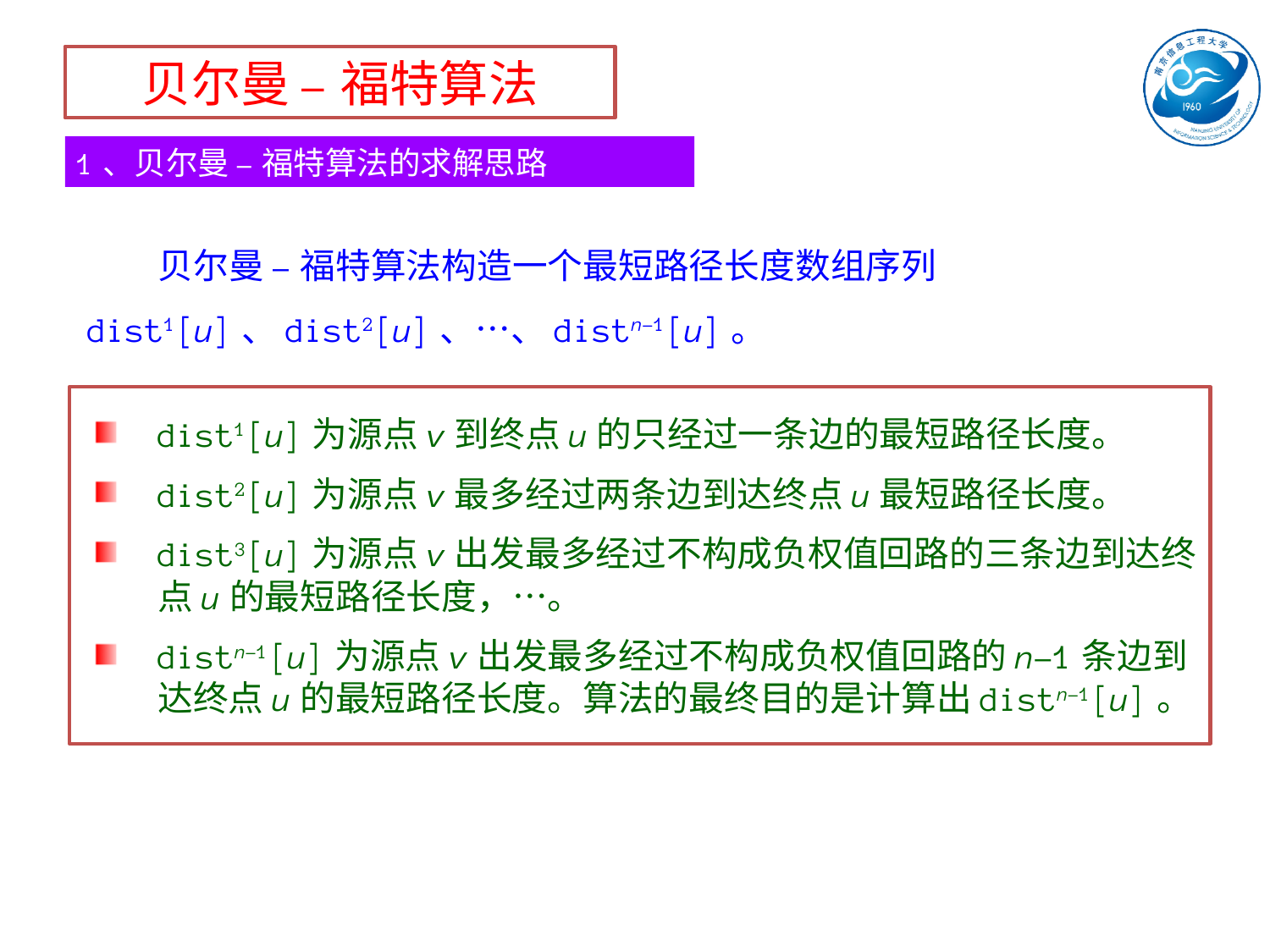

贝尔曼-福特算法
1、贝尔曼-福特算法的求解思路
　　贝尔曼-福特算法构造一个最短路径长度数组序列dist1[u]、dist2[u]、…、distn-1[u]。
dist1[u]为源点v到终点u的只经过一条边的最短路径长度。
dist2[u]为源点v最多经过两条边到达终点u最短路径长度。
dist3[u]为源点v出发最多经过不构成负权值回路的三条边到达终点u的最短路径长度，…。
distn-1[u]为源点v出发最多经过不构成负权值回路的n-1条边到达终点u的最短路径长度。算法的最终目的是计算出distn-1[u]。